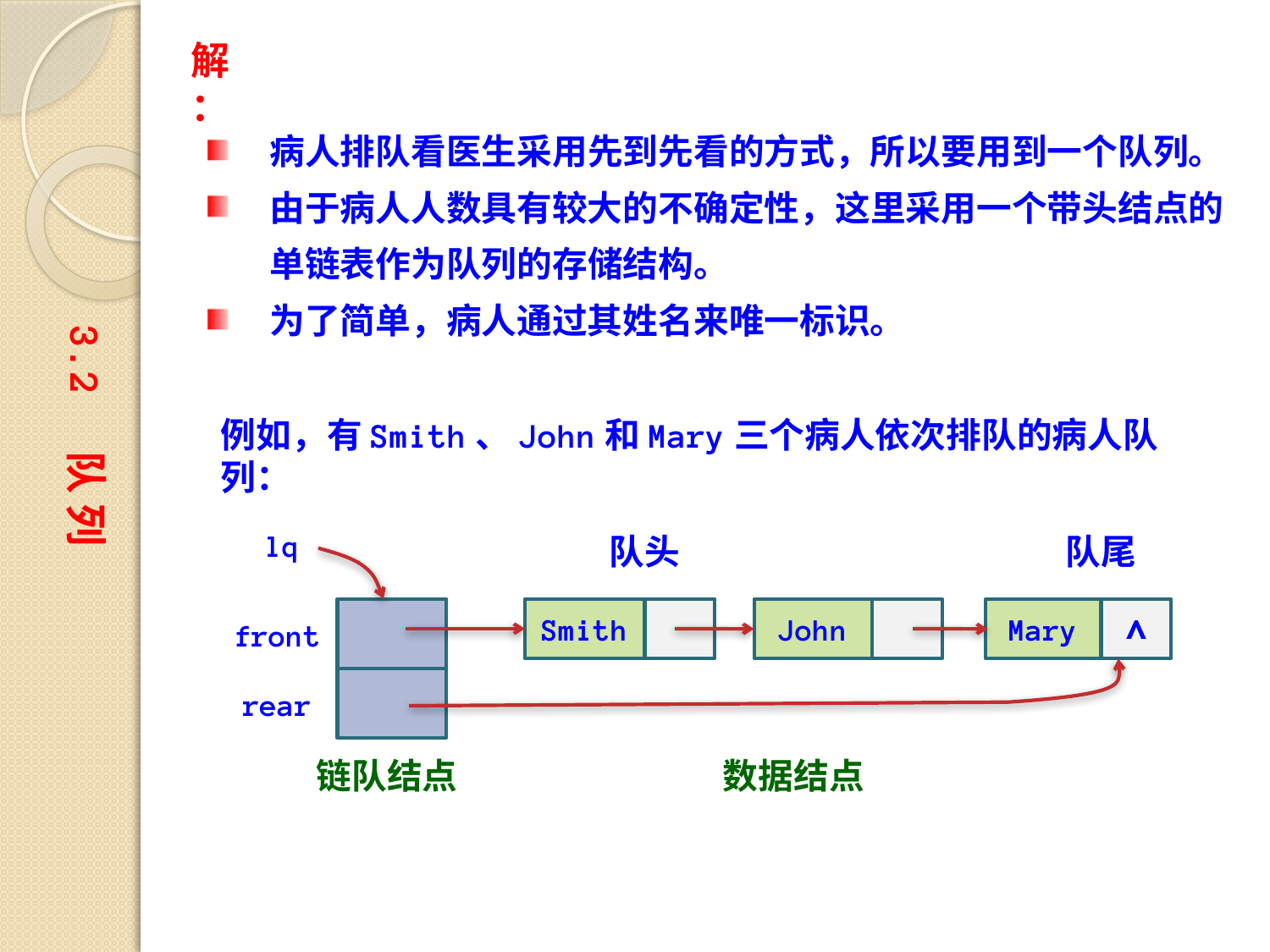

解：
病人排队看医生采用先到先看的方式，所以要用到一个队列。
由于病人人数具有较大的不确定性，这里采用一个带头结点的单链表作为队列的存储结构。
为了简单，病人通过其姓名来唯一标识。
3.2  队 列
例如，有Smith、John和Mary三个病人依次排队的病人队列：
lq
队头
队尾

Smith

John

Mary
∧
front

rear
链队结点
数据结点